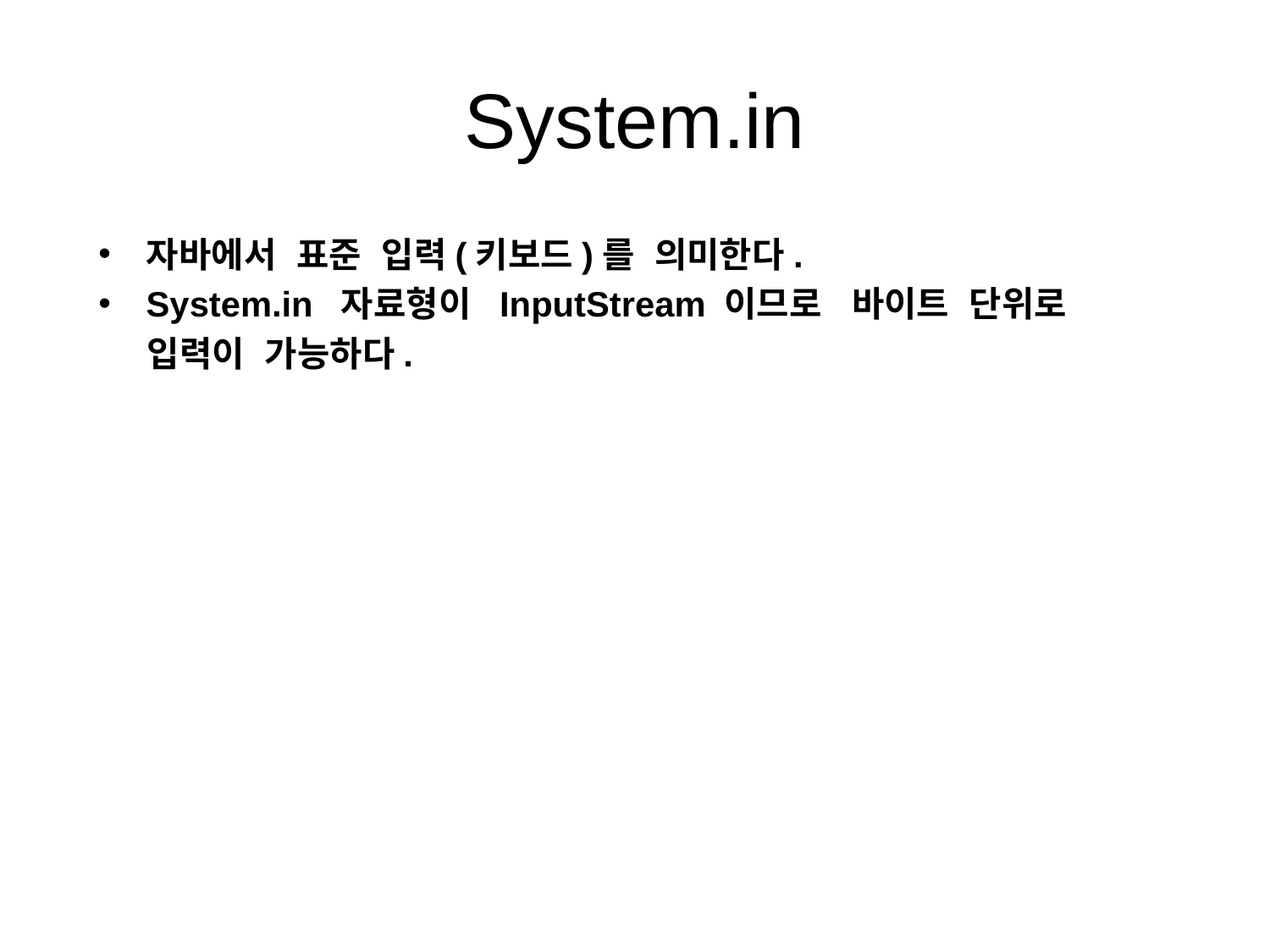

# System.in
자바에서  표준  입력(키보드)를  의미한다.
System.in  자료형이  InputStream 이므로   바이트  단위로
    입력이  가능하다.